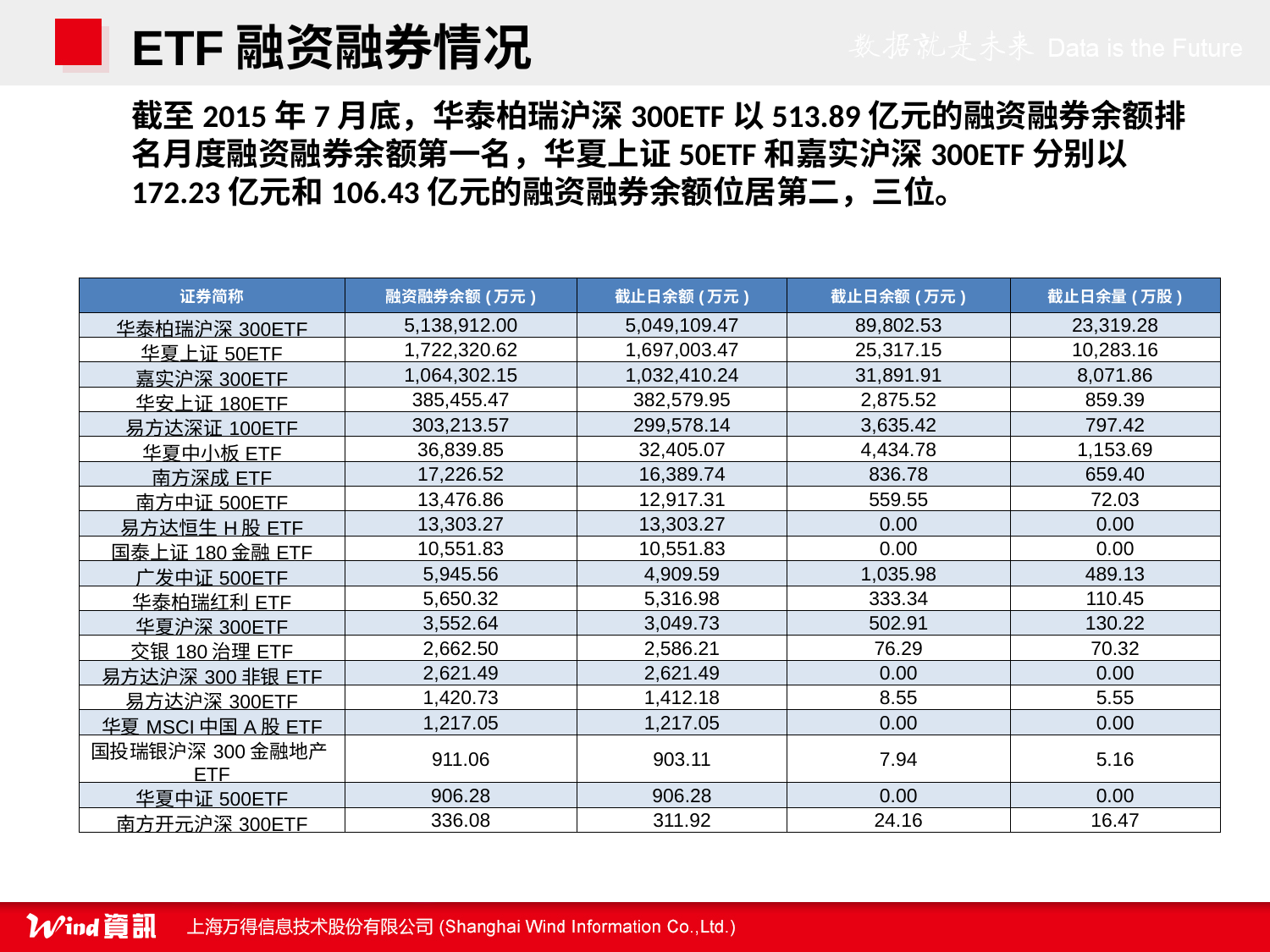

ETF融资融券情况
截至2015年7月底，华泰柏瑞沪深300ETF以513.89亿元的融资融券余额排名月度融资融券余额第一名，华夏上证50ETF和嘉实沪深300ETF分别以172.23亿元和106.43亿元的融资融券余额位居第二，三位。
| 证券简称 | 融资融券余额(万元) | 截止日余额(万元) | 截止日余额(万元) | 截止日余量(万股) |
| --- | --- | --- | --- | --- |
| 华泰柏瑞沪深300ETF | 5,138,912.00 | 5,049,109.47 | 89,802.53 | 23,319.28 |
| 华夏上证50ETF | 1,722,320.62 | 1,697,003.47 | 25,317.15 | 10,283.16 |
| 嘉实沪深300ETF | 1,064,302.15 | 1,032,410.24 | 31,891.91 | 8,071.86 |
| 华安上证180ETF | 385,455.47 | 382,579.95 | 2,875.52 | 859.39 |
| 易方达深证100ETF | 303,213.57 | 299,578.14 | 3,635.42 | 797.42 |
| 华夏中小板ETF | 36,839.85 | 32,405.07 | 4,434.78 | 1,153.69 |
| 南方深成ETF | 17,226.52 | 16,389.74 | 836.78 | 659.40 |
| 南方中证500ETF | 13,476.86 | 12,917.31 | 559.55 | 72.03 |
| 易方达恒生H股ETF | 13,303.27 | 13,303.27 | 0.00 | 0.00 |
| 国泰上证180金融ETF | 10,551.83 | 10,551.83 | 0.00 | 0.00 |
| 广发中证500ETF | 5,945.56 | 4,909.59 | 1,035.98 | 489.13 |
| 华泰柏瑞红利ETF | 5,650.32 | 5,316.98 | 333.34 | 110.45 |
| 华夏沪深300ETF | 3,552.64 | 3,049.73 | 502.91 | 130.22 |
| 交银180治理ETF | 2,662.50 | 2,586.21 | 76.29 | 70.32 |
| 易方达沪深300非银ETF | 2,621.49 | 2,621.49 | 0.00 | 0.00 |
| 易方达沪深300ETF | 1,420.73 | 1,412.18 | 8.55 | 5.55 |
| 华夏MSCI中国A股ETF | 1,217.05 | 1,217.05 | 0.00 | 0.00 |
| 国投瑞银沪深300金融地产ETF | 911.06 | 903.11 | 7.94 | 5.16 |
| 华夏中证500ETF | 906.28 | 906.28 | 0.00 | 0.00 |
| 南方开元沪深300ETF | 336.08 | 311.92 | 24.16 | 16.47 |